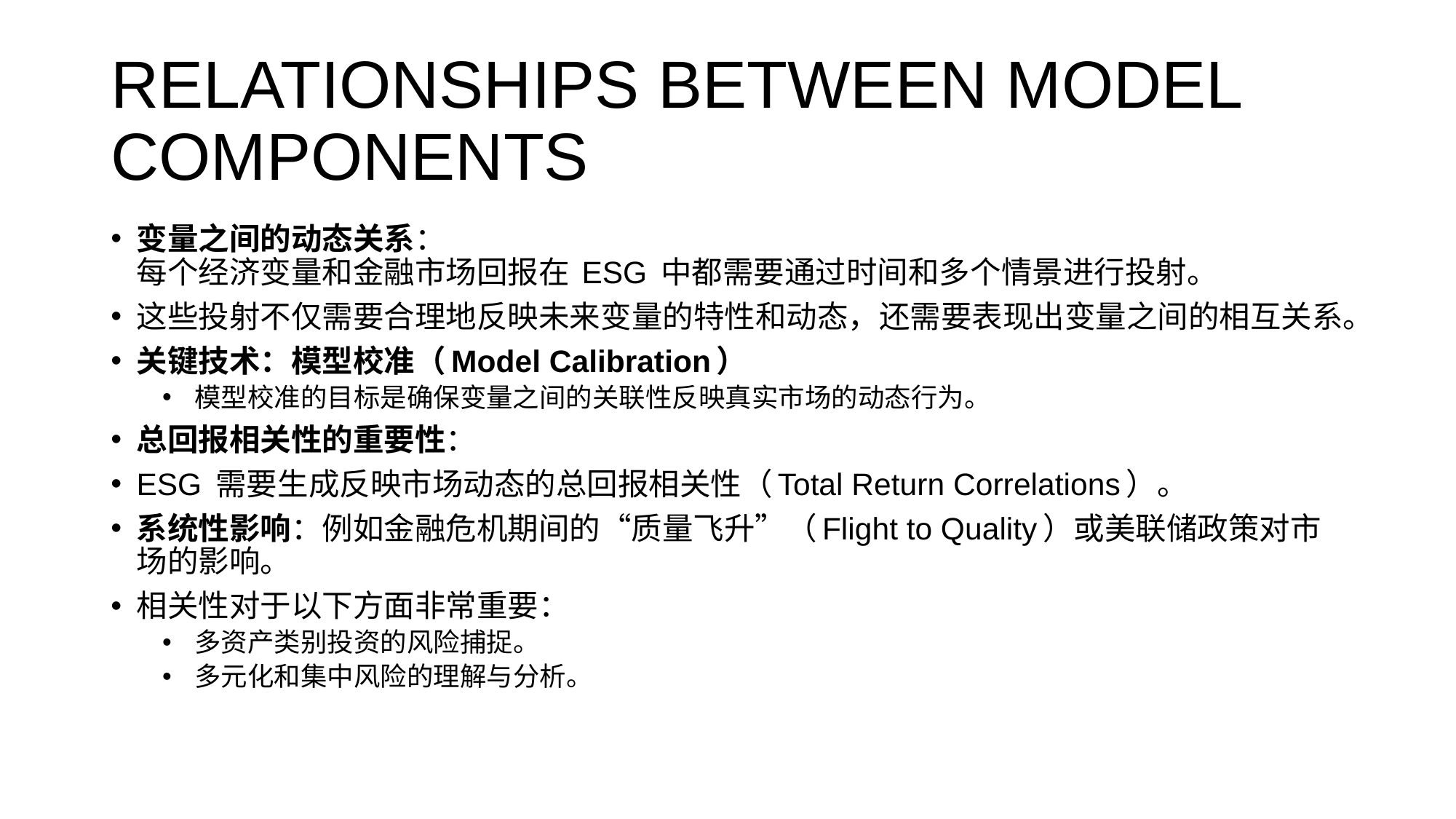

# RELATIONSHIPS BETWEEN MODEL COMPONENTS
变量之间的动态关系：
每个经济变量和金融市场回报在 ESG 中都需要通过时间和多个情景进行投射。
这些投射不仅需要合理地反映未来变量的特性和动态，还需要表现出变量之间的相互关系。
关键技术：模型校准（Model Calibration）
模型校准的目标是确保变量之间的关联性反映真实市场的动态行为。
总回报相关性的重要性：
ESG 需要生成反映市场动态的总回报相关性（Total Return Correlations）。
系统性影响：例如金融危机期间的“质量飞升”（Flight to Quality）或美联储政策对市场的影响。
相关性对于以下方面非常重要：
多资产类别投资的风险捕捉。
多元化和集中风险的理解与分析。